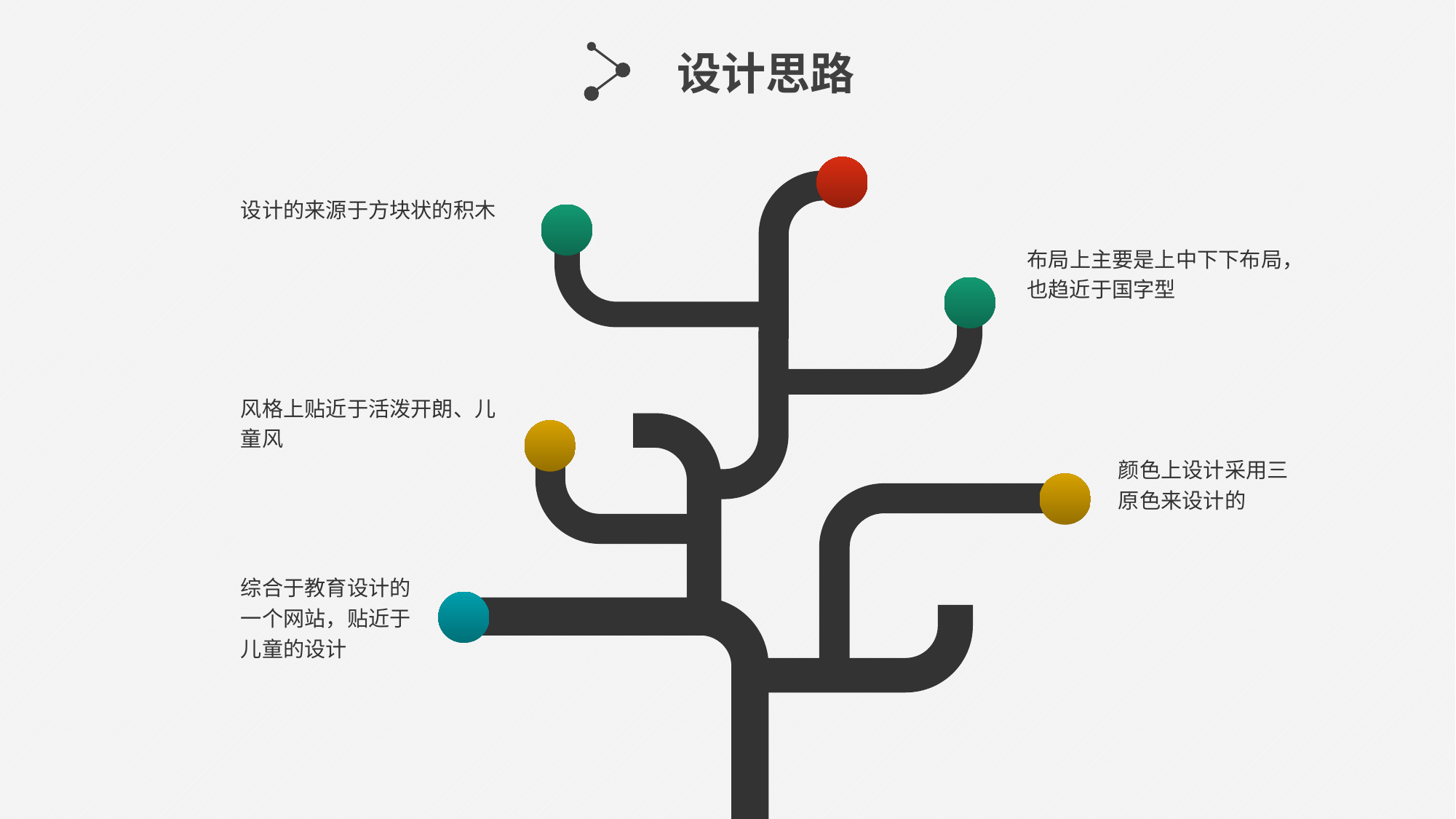

设计思路

设计的来源于方块状的积木

布局上主要是上中下下布局，也趋近于国字型

风格上贴近于活泼开朗、儿童风

颜色上设计采用三原色来设计的

综合于教育设计的一个网站，贴近于儿童的设计